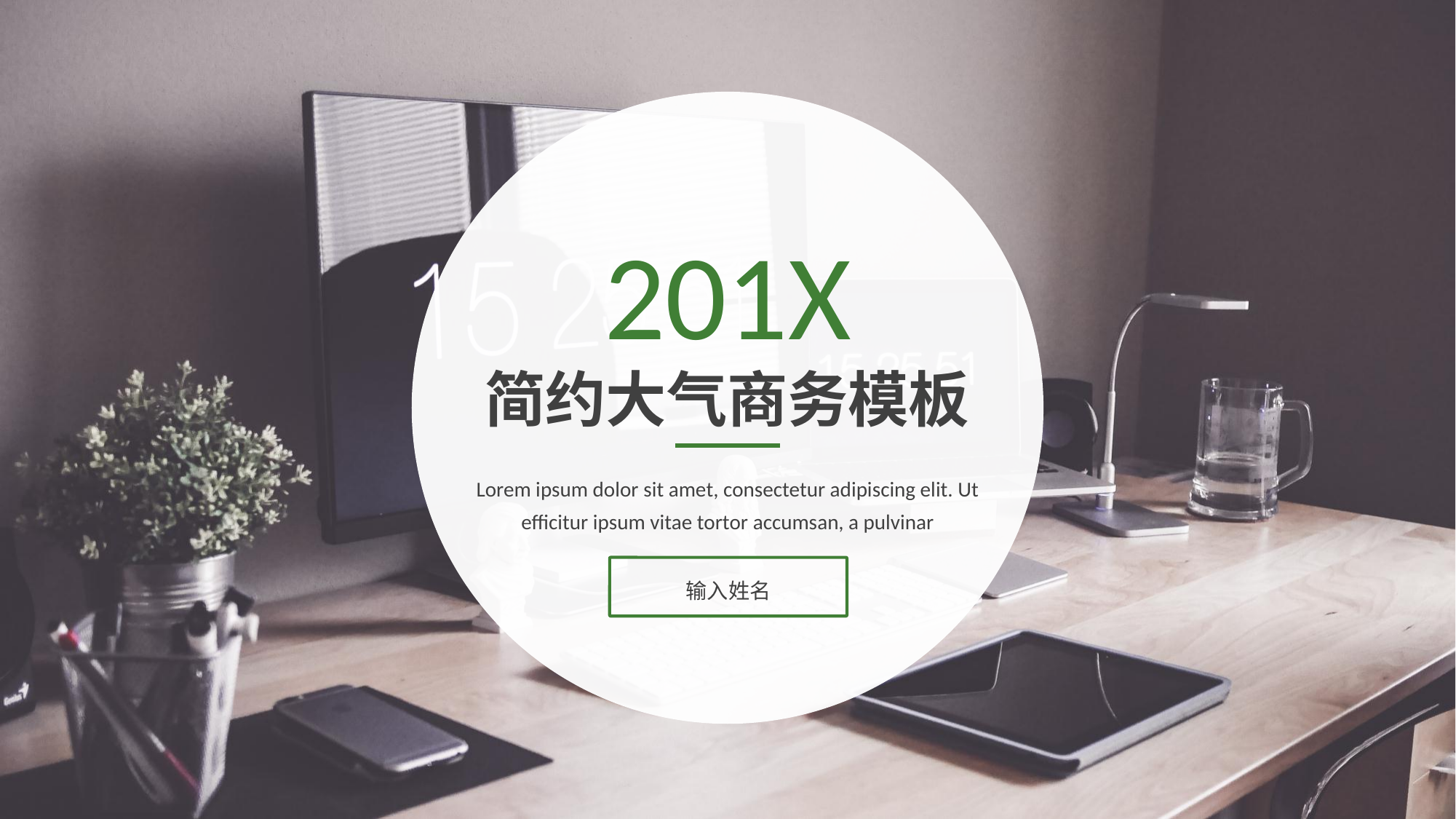

201X
简约大气商务模板

Lorem ipsum dolor sit amet, consectetur adipiscing elit. Ut efficitur ipsum vitae tortor accumsan, a pulvinar
输入姓名